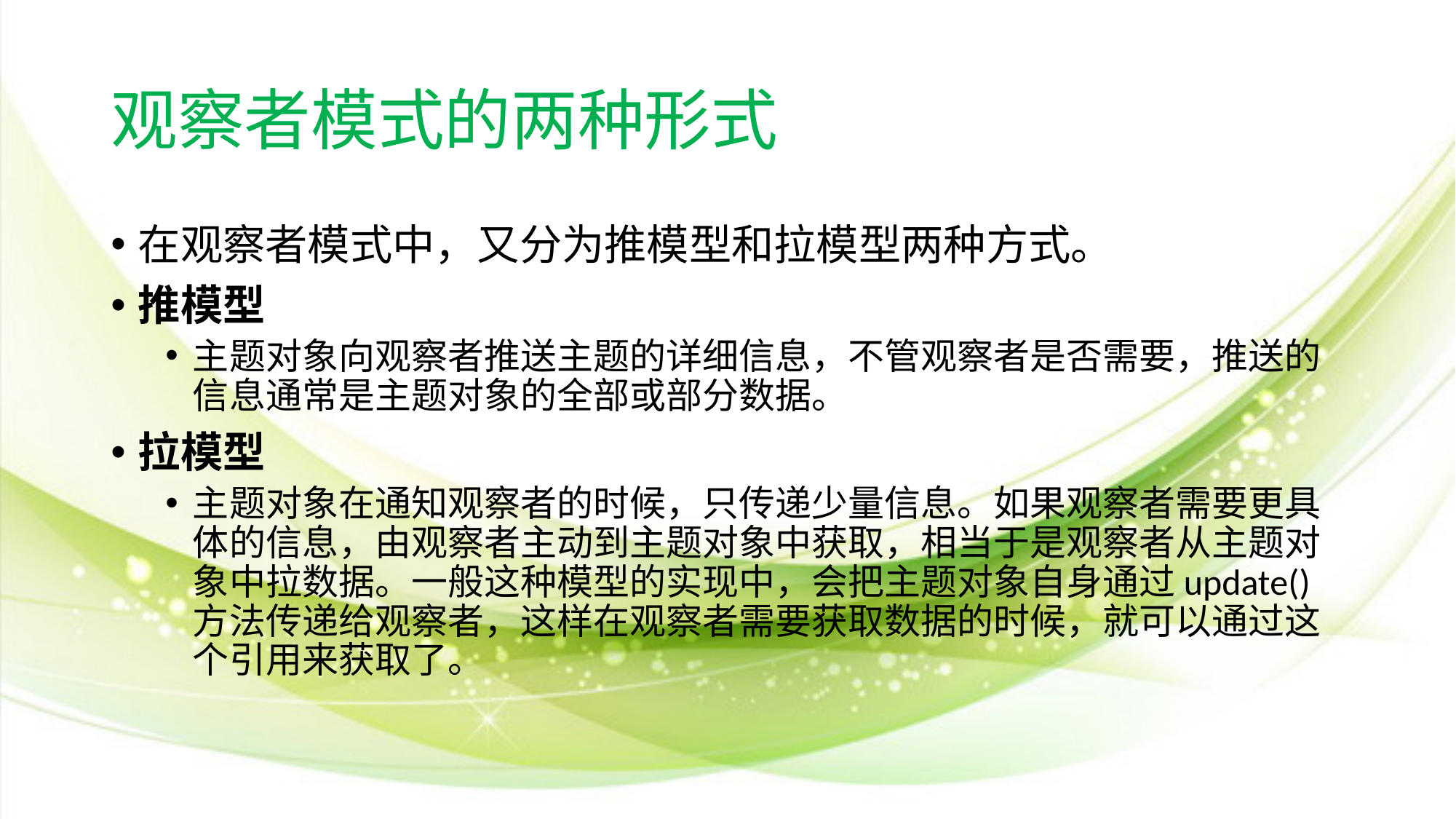

# 观察者模式的两种形式
在观察者模式中，又分为推模型和拉模型两种方式。
推模型
主题对象向观察者推送主题的详细信息，不管观察者是否需要，推送的信息通常是主题对象的全部或部分数据。
拉模型
主题对象在通知观察者的时候，只传递少量信息。如果观察者需要更具体的信息，由观察者主动到主题对象中获取，相当于是观察者从主题对象中拉数据。一般这种模型的实现中，会把主题对象自身通过update()方法传递给观察者，这样在观察者需要获取数据的时候，就可以通过这个引用来获取了。